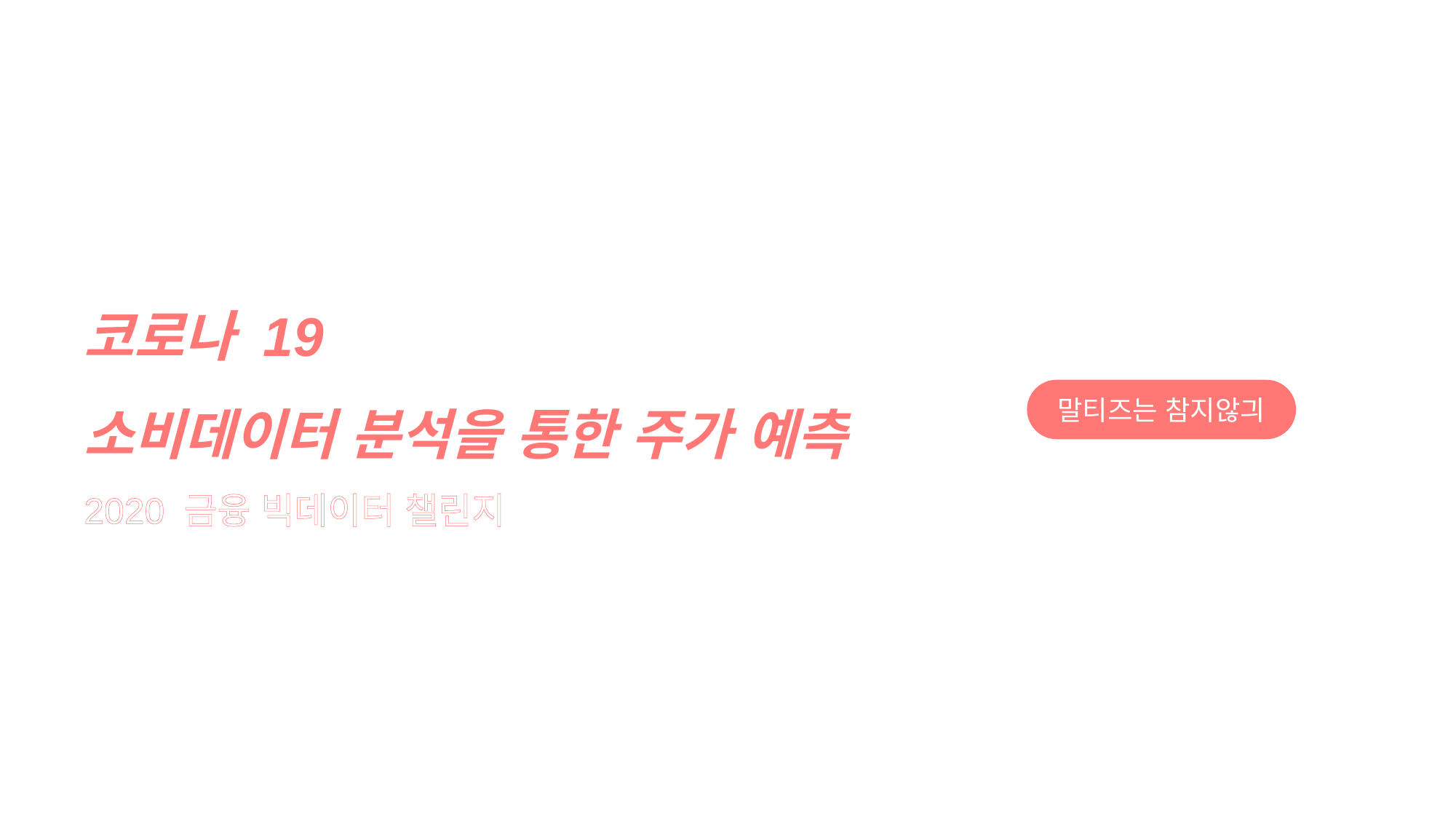

코로나 19
소비데이터 분석을 통한 주가 예측
2020 금융 빅데이터 챌린지
말티즈는 참지않긔